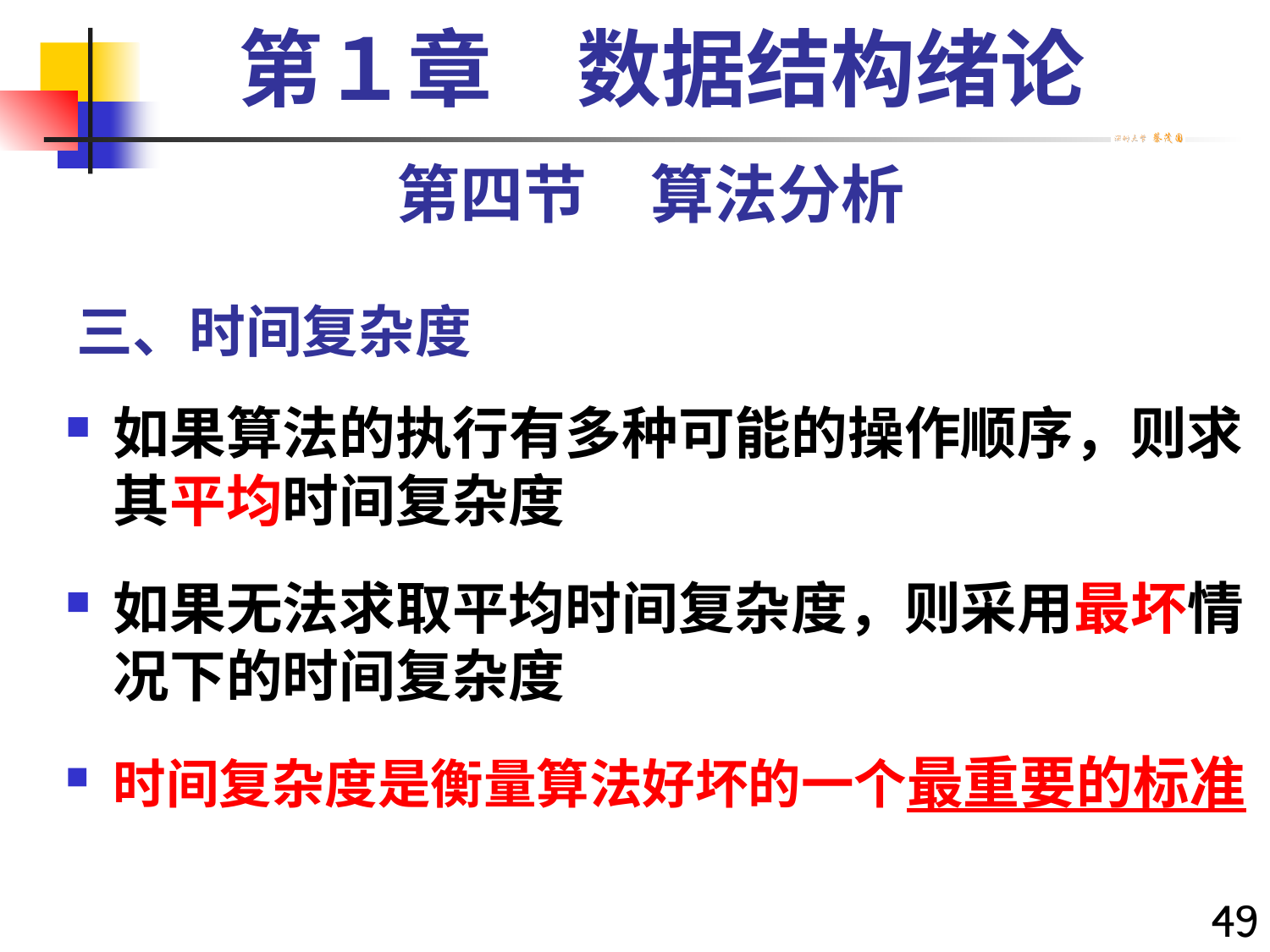

第１章　数据结构绪论
第四节　算法分析
# 三、时间复杂度
如果算法的执行有多种可能的操作顺序，则求其平均时间复杂度
如果无法求取平均时间复杂度，则采用最坏情况下的时间复杂度
时间复杂度是衡量算法好坏的一个最重要的标准
49